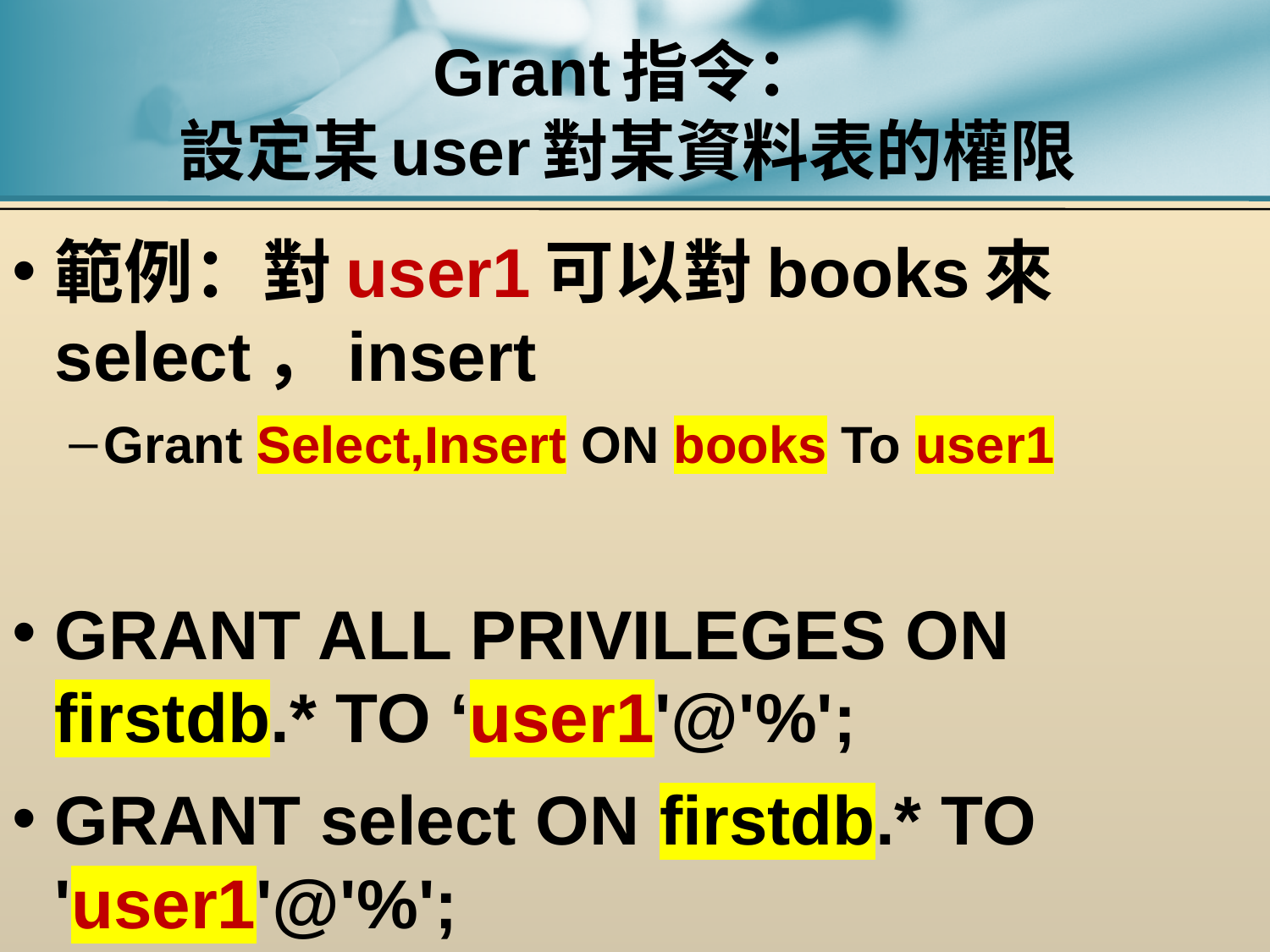

# Grant指令： 設定某user對某資料表的權限
範例：對user1可以對books來select，insert
Grant Select,Insert ON books To user1

GRANT ALL PRIVILEGES ON firstdb.* TO ‘user1'@'%';
GRANT select ON firstdb.* TO 'user1'@'%';